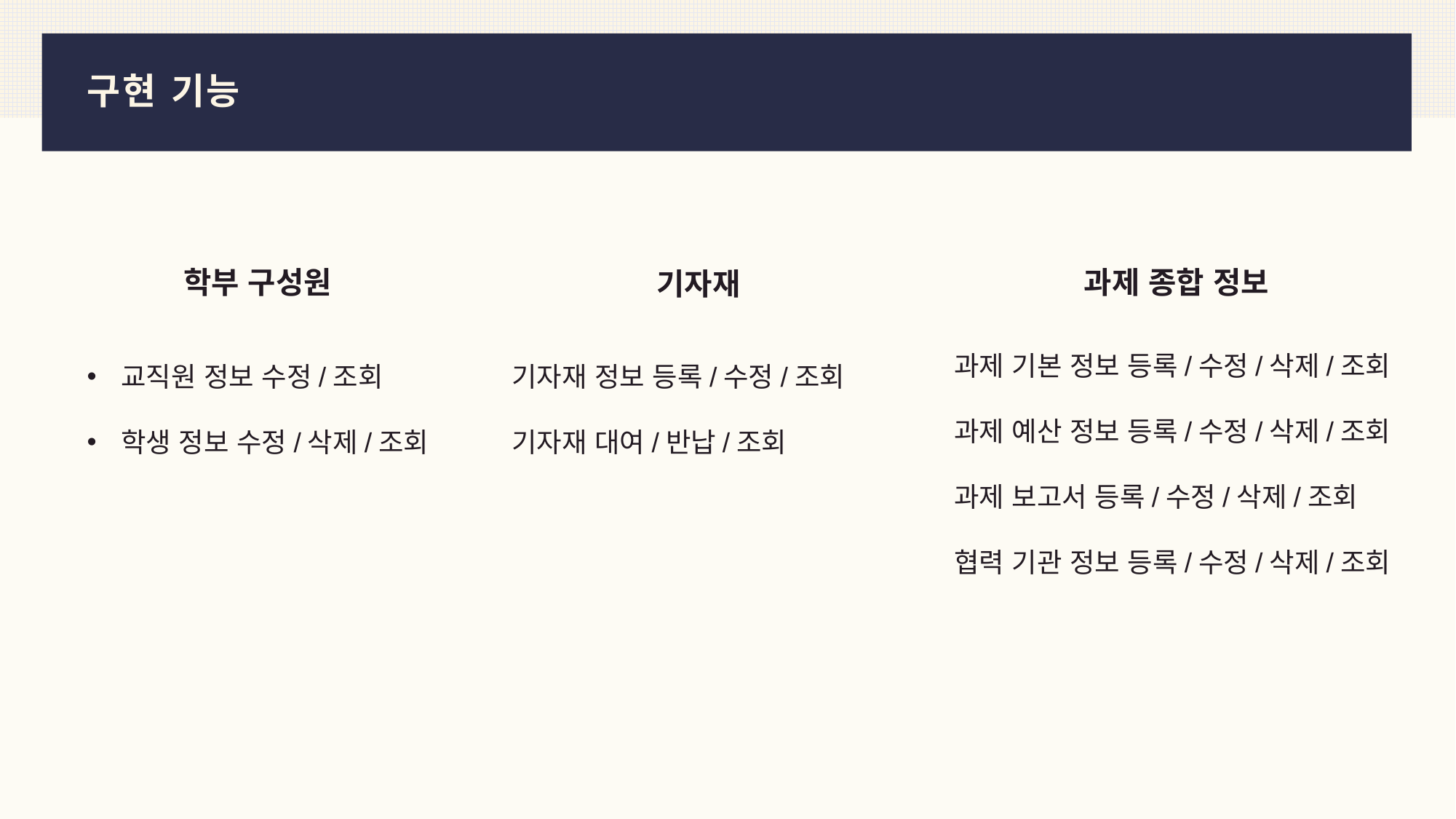

# 구현 기능
학부 구성원

과제 종합 정보
기자재
과제 기본 정보 등록/수정/삭제/조회

과제 예산 정보 등록/수정/삭제/조회

과제 보고서 등록/수정/삭제/조회

협력 기관 정보 등록/수정/삭제/조회
교직원 정보 수정/조회

학생 정보 수정/삭제/조회

기자재 정보 등록/수정/조회

기자재 대여/반납/조회